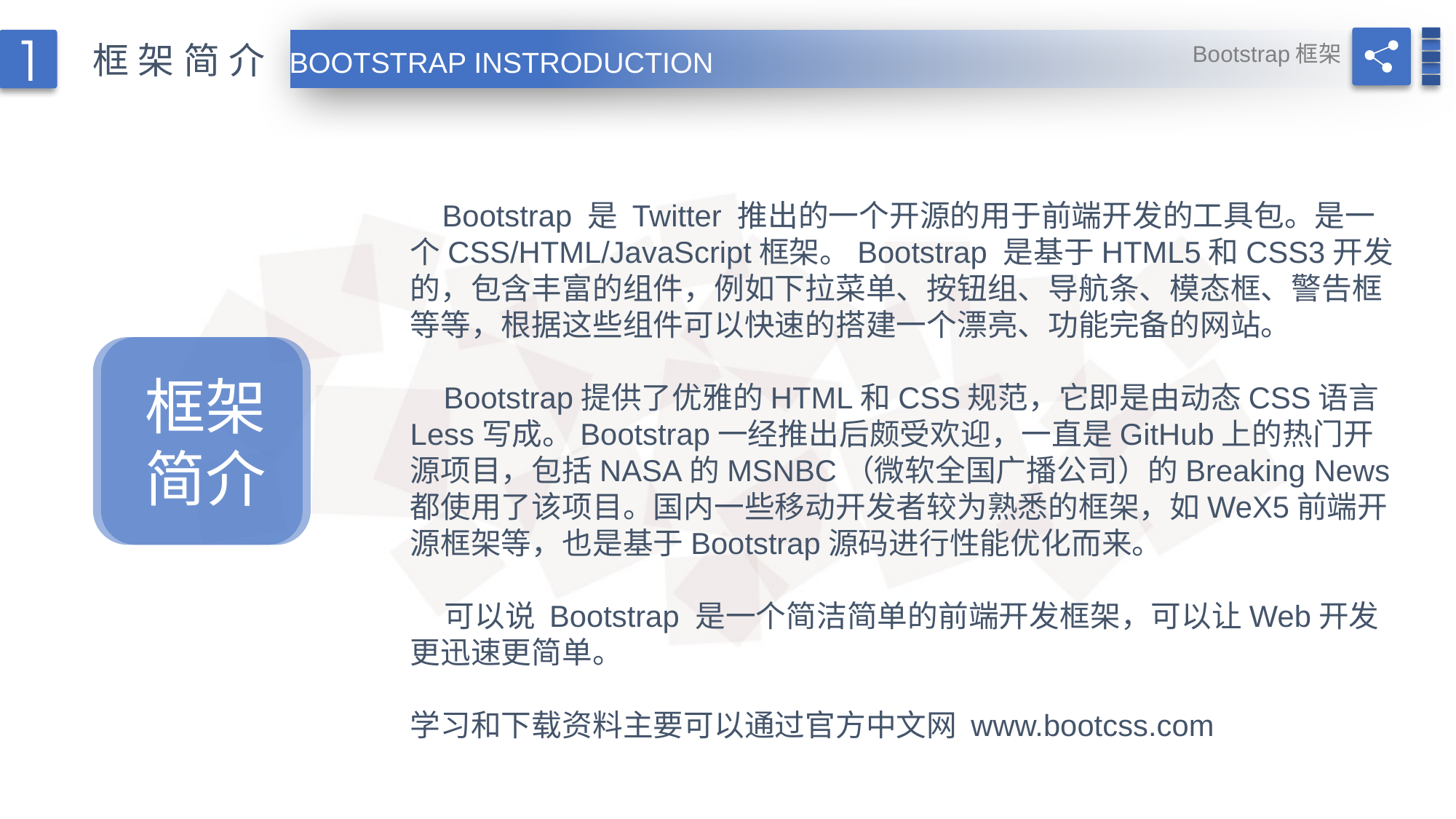

Bootstrap框架

1

框架简介
BOOTSTRAP INSTRODUCTION
    Bootstrap 是 Twitter 推出的一个开源的用于前端开发的工具包。是一个CSS/HTML/JavaScript框架。Bootstrap 是基于HTML5和CSS3开发的，包含丰富的组件，例如下拉菜单、按钮组、导航条、模态框、警告框等等，根据这些组件可以快速的搭建一个漂亮、功能完备的网站。

    Bootstrap提供了优雅的HTML和CSS规范，它即是由动态CSS语言Less写成。Bootstrap一经推出后颇受欢迎，一直是GitHub上的热门开源项目，包括NASA的MSNBC（微软全国广播公司）的Breaking News都使用了该项目。国内一些移动开发者较为熟悉的框架，如WeX5前端开源框架等，也是基于Bootstrap源码进行性能优化而来。

    可以说 Bootstrap 是一个简洁简单的前端开发框架，可以让Web开发更迅速更简单。

学习和下载资料主要可以通过官方中文网 www.bootcss.com

框架简介